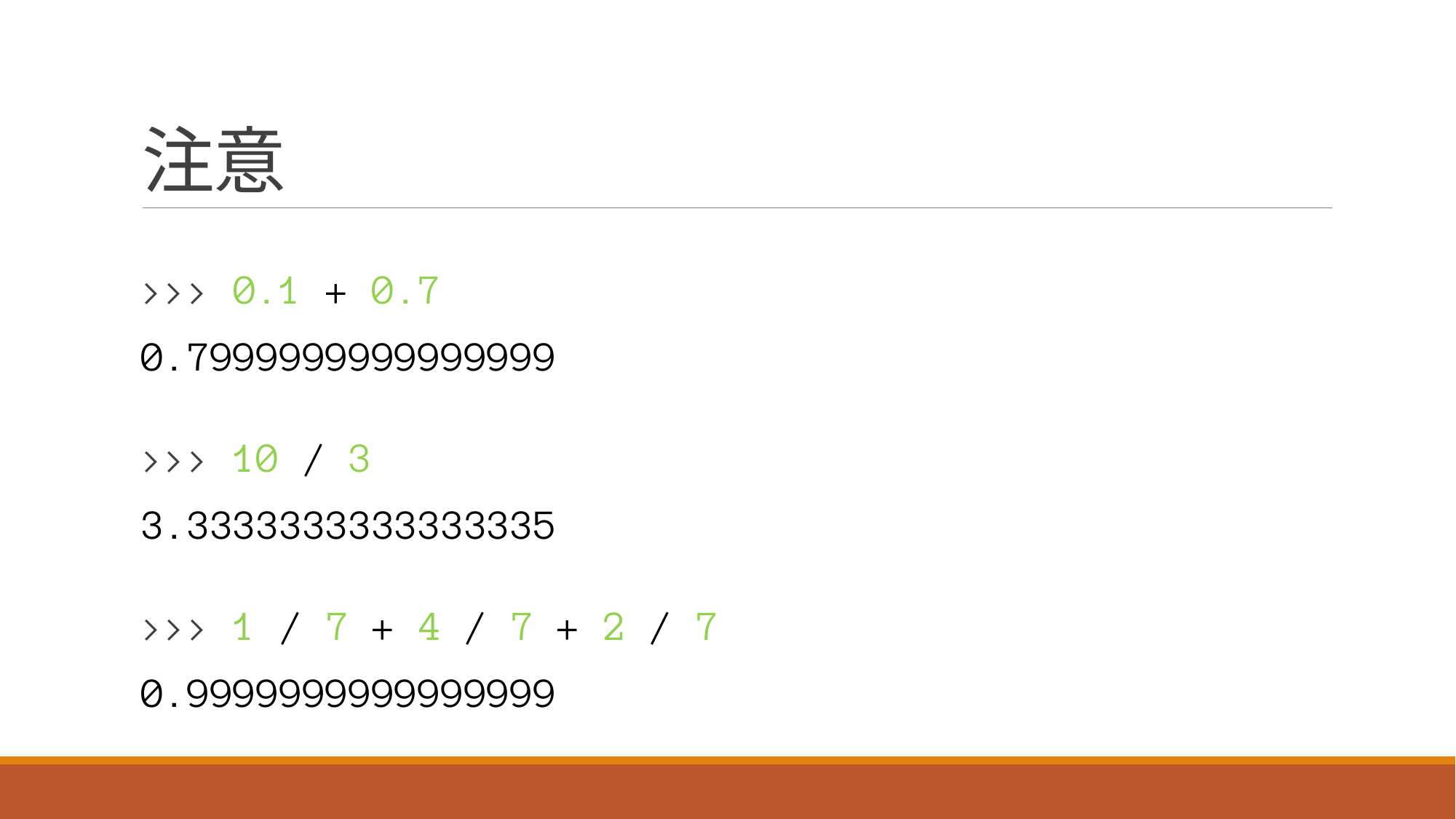

# 注意

>>> 0.1 + 0.7
0.7999999999999999

>>> 10 / 3
3.3333333333333335

>>> 1 / 7 + 4 / 7 + 2 / 7
0.9999999999999999